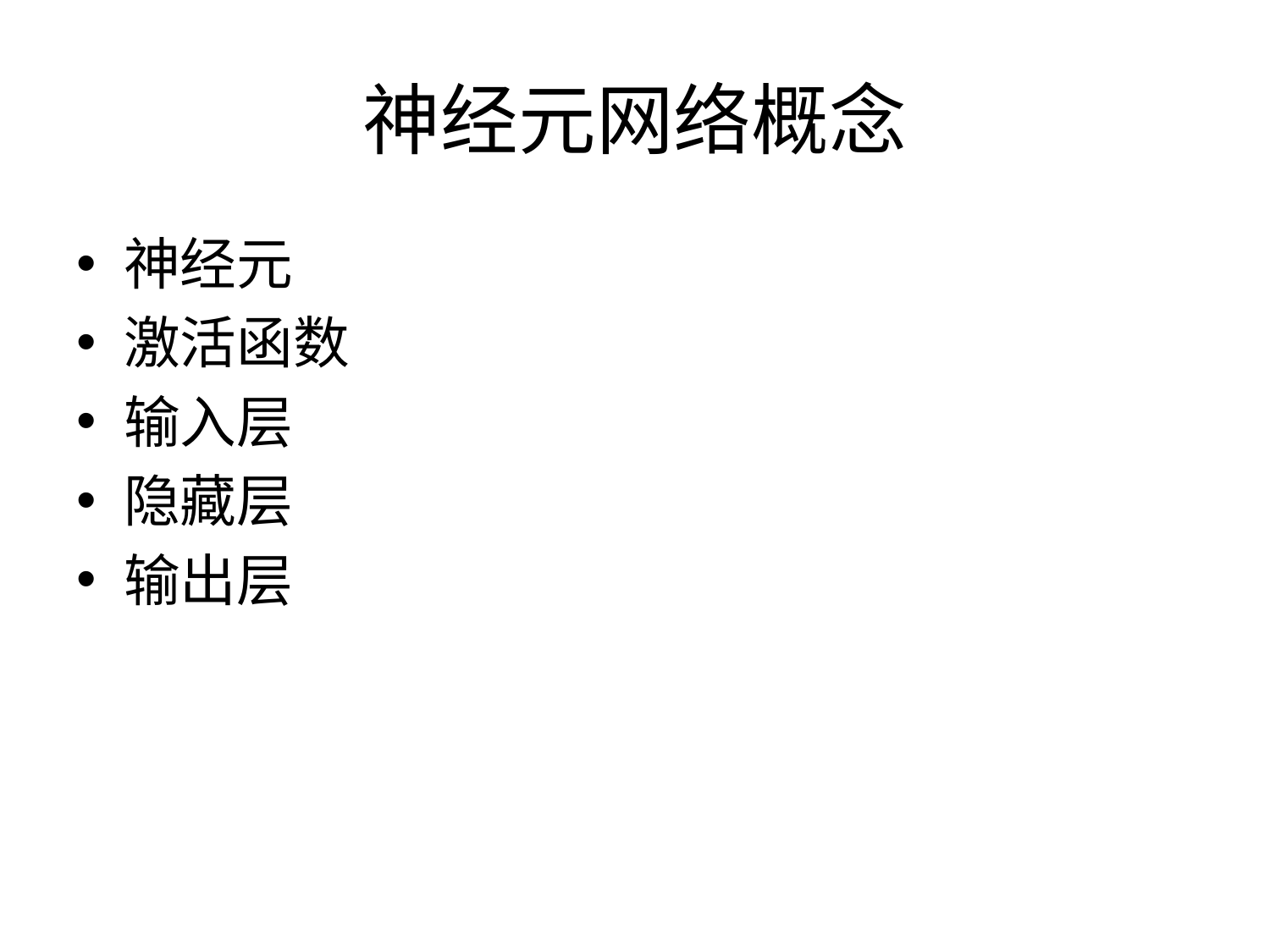

# 神经元网络概念
神经元
激活函数
输入层
隐藏层
输出层